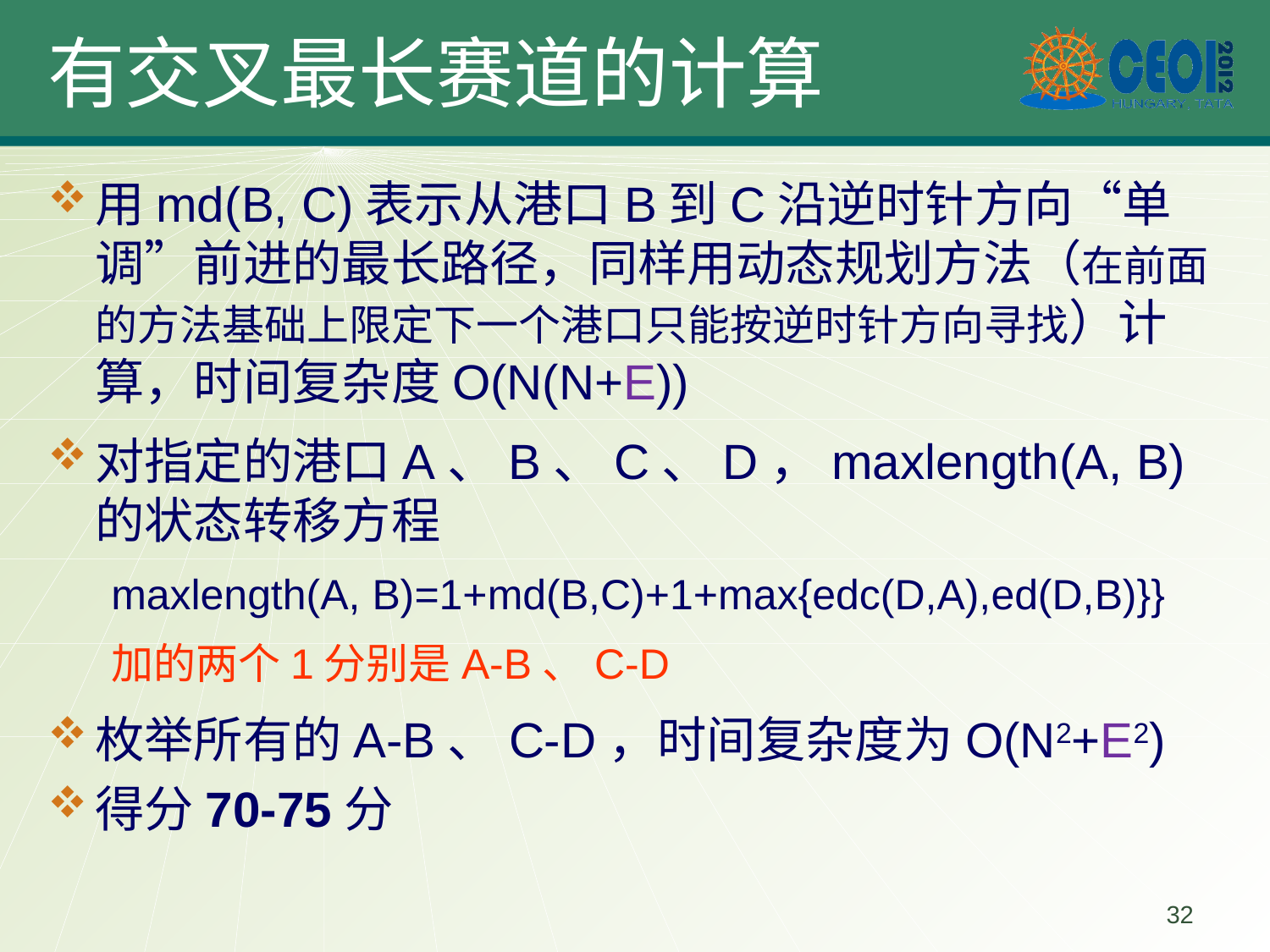

# 有交叉最长赛道的计算
用md(B, C)表示从港口B到C沿逆时针方向“单调”前进的最长路径，同样用动态规划方法（在前面的方法基础上限定下一个港口只能按逆时针方向寻找）计算，时间复杂度O(N(N+E))
对指定的港口A、B、C、D，maxlength(A, B)的状态转移方程
maxlength(A, B)=1+md(B,C)+1+max{edc(D,A),ed(D,B)}}
加的两个1分别是A-B、C-D
枚举所有的A-B、C-D，时间复杂度为O(N2+E2)
得分70-75分
32